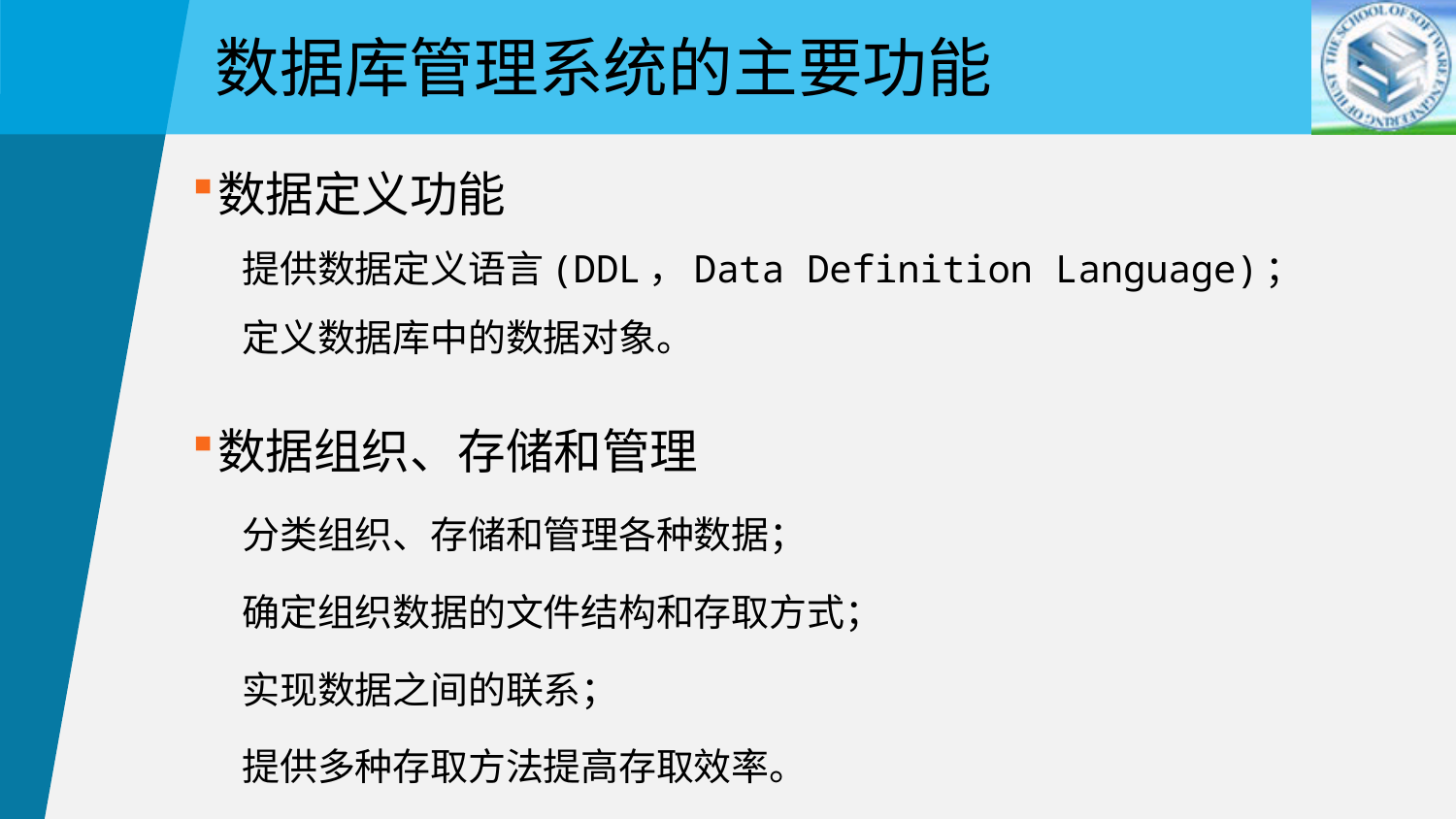

数据库管理系统的主要功能
数据定义功能
     提供数据定义语言(DDL，Data Definition Language)；
     定义数据库中的数据对象。

数据组织、存储和管理
     分类组织、存储和管理各种数据；
     确定组织数据的文件结构和存取方式；
     实现数据之间的联系；
     提供多种存取方法提高存取效率。